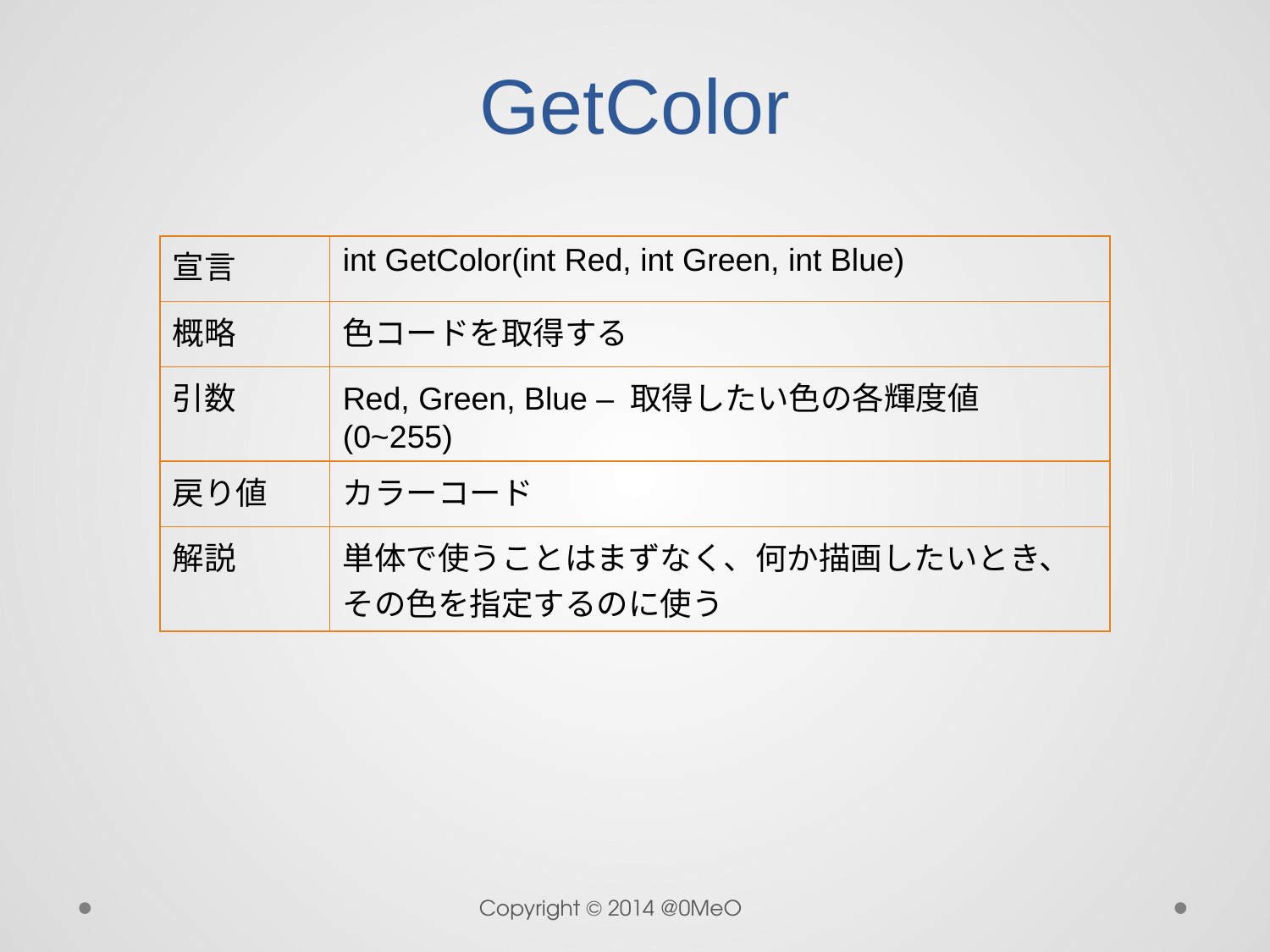

# GetColor
| 宣言 | int GetColor(int Red, int Green, int Blue) |
| --- | --- |
| 概略 | 色コードを取得する |
| 引数 | Red, Green, Blue – 取得したい色の各輝度値(0~255) |
| 戻り値 | カラーコード |
| 解説 | 単体で使うことはまずなく、何か描画したいとき、その色を指定するのに使う |